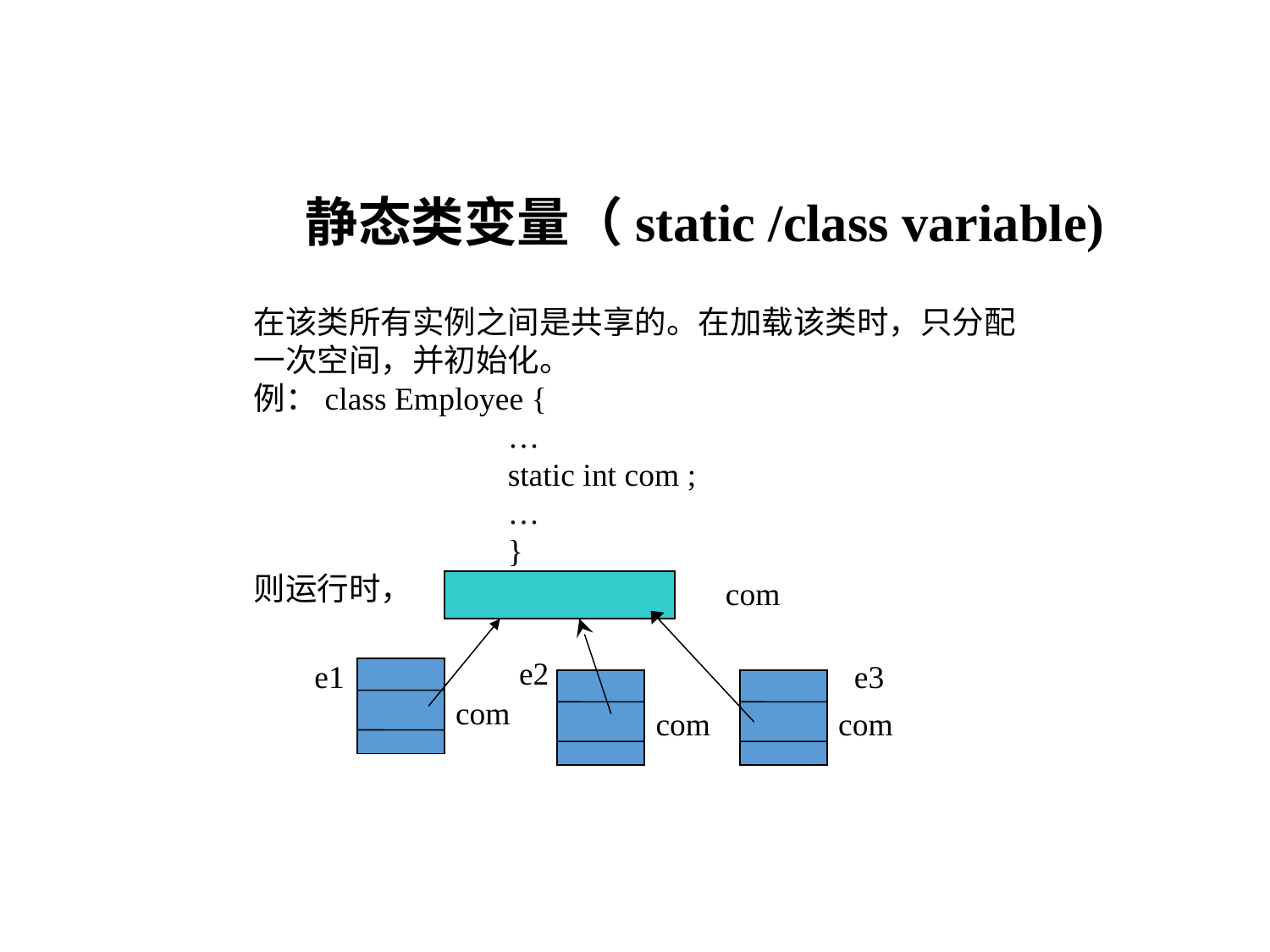

静态类变量（static /class variable)

在该类所有实例之间是共享的。在加载该类时，只分配
一次空间，并初始化。
例：class Employee {
		…
		static int com ;
		…
		}
则运行时，
com

e2
e1
e3

com

com
com